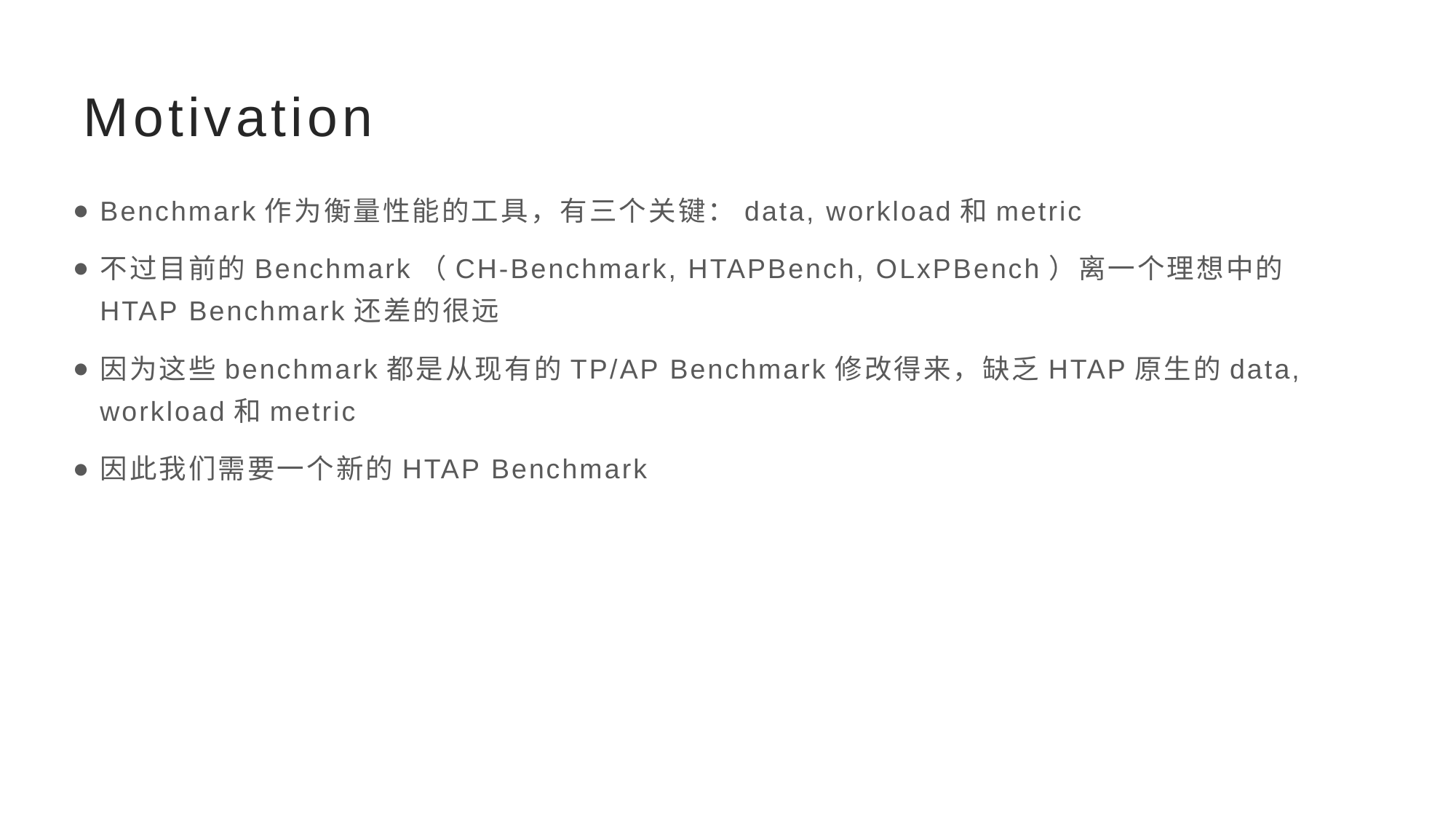

# Motivation
Benchmark作为衡量性能的工具，有三个关键：data, workload和metric
不过目前的Benchmark（CH-Benchmark, HTAPBench, OLxPBench）离一个理想中的HTAP Benchmark还差的很远
因为这些benchmark都是从现有的TP/AP Benchmark修改得来，缺乏HTAP原生的data, workload和metric
因此我们需要一个新的HTAP Benchmark